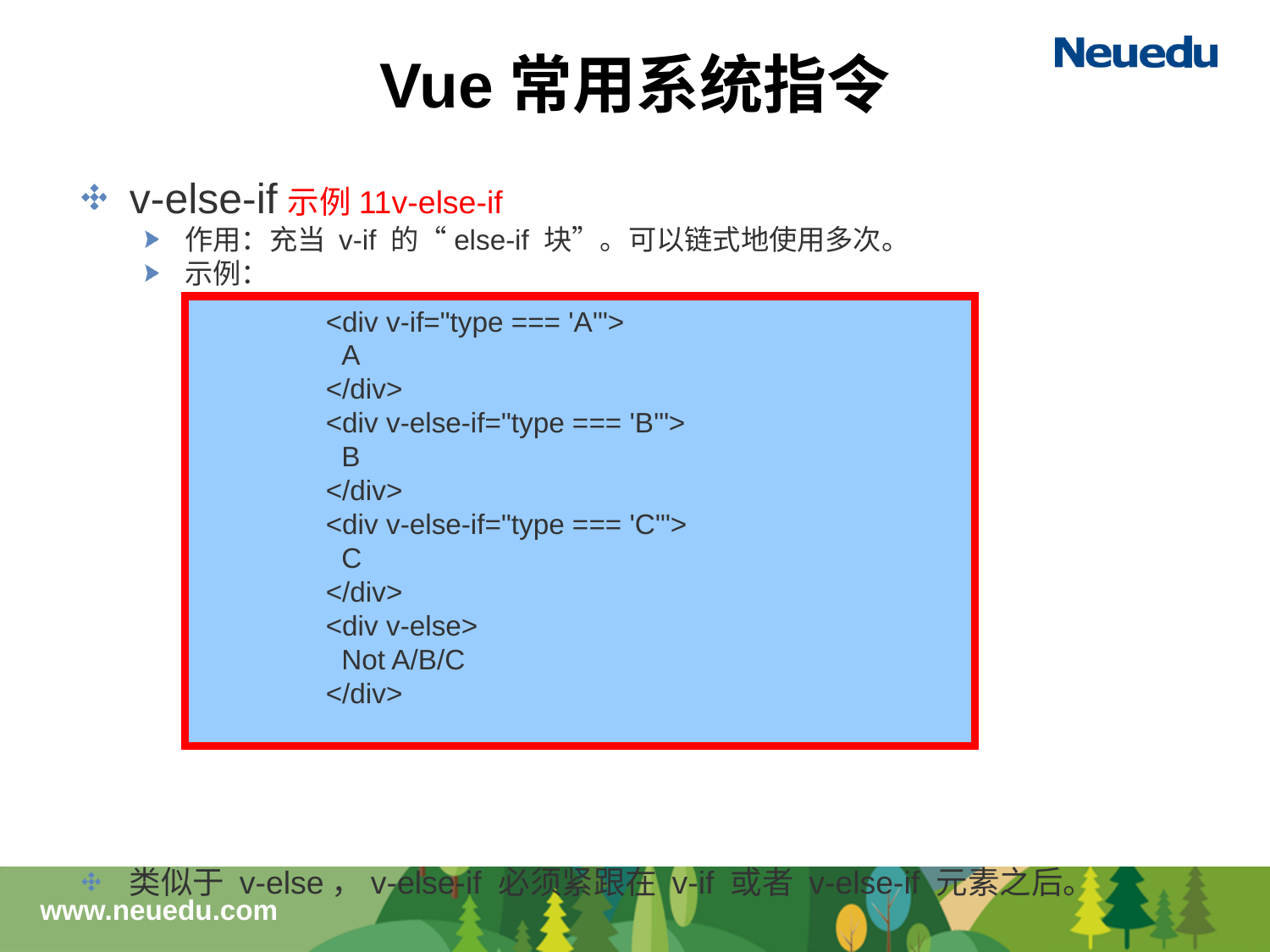

# Vue常用系统指令

v-else-if示例11v-else-if
作用：充当 v-if 的“else-if 块”。可以链式地使用多次。
示例：

类似于 v-else，v-else-if 必须紧跟在 v-if 或者 v-else-if 元素之后。

<div v-if="type === 'A'">
  A
</div>
<div v-else-if="type === 'B'">
  B
</div>
<div v-else-if="type === 'C'">
  C
</div>
<div v-else>
  Not A/B/C
</div>